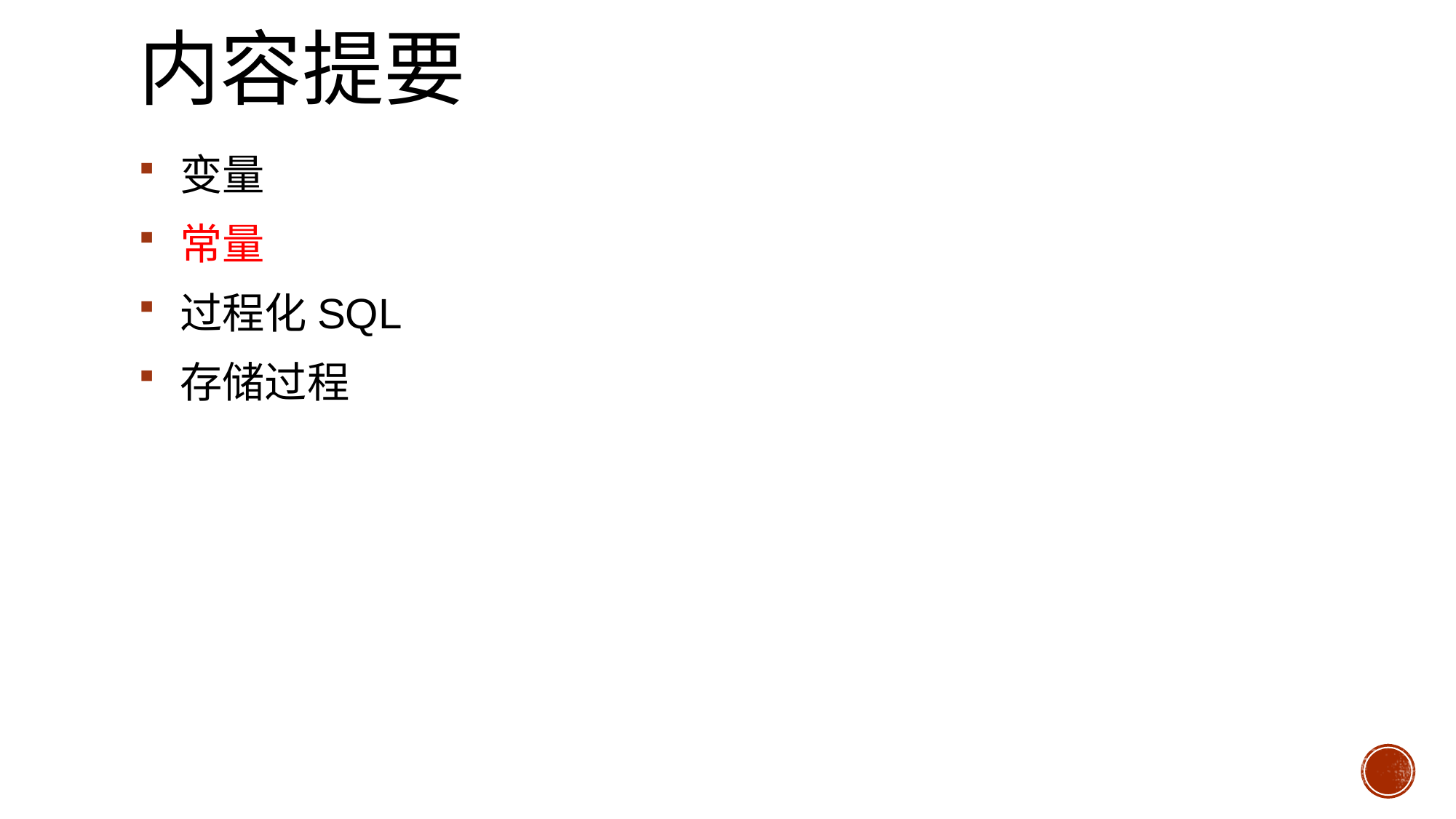

# 内容提要
 变量
 常量
 过程化SQL
 存储过程

13